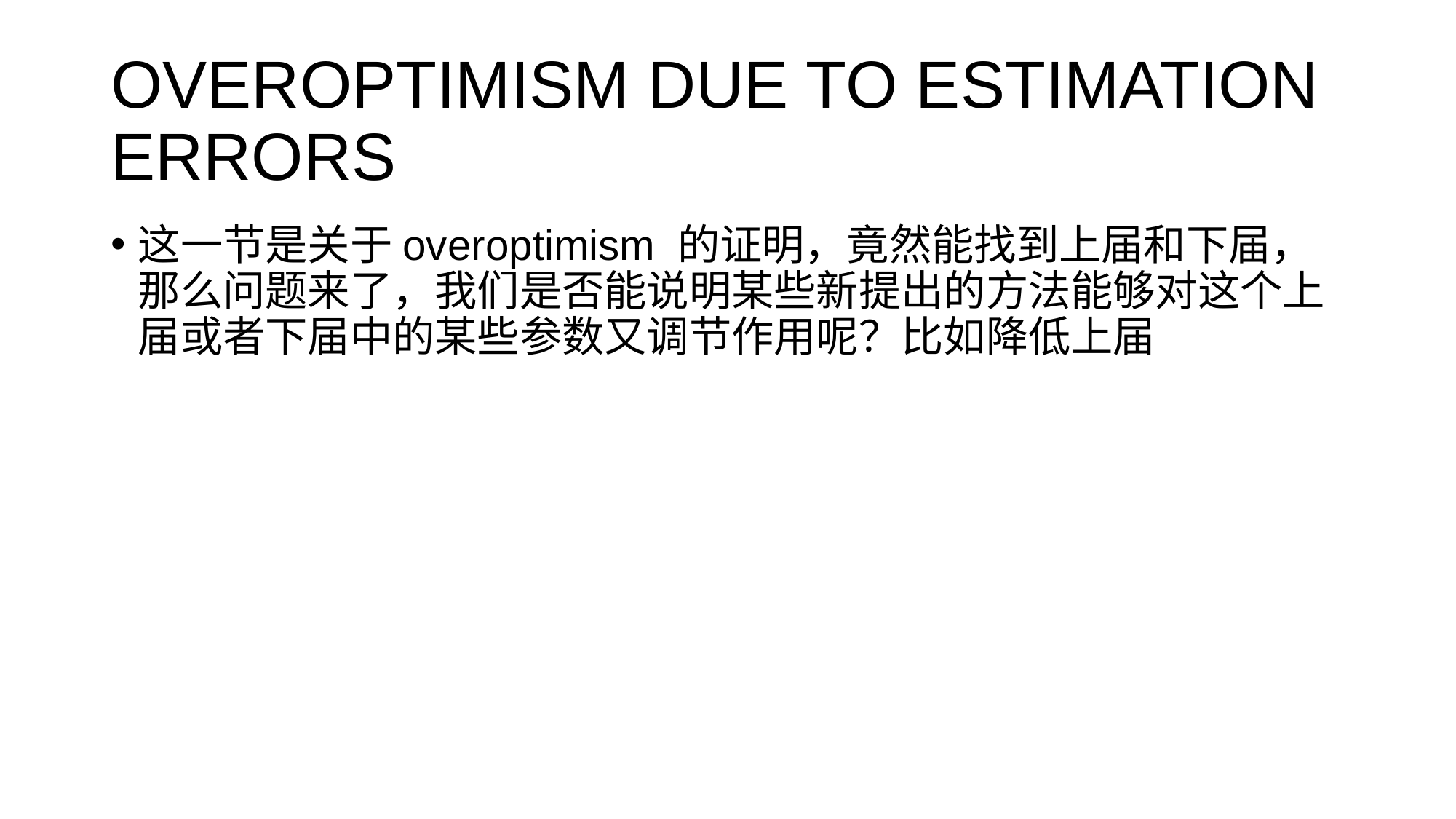

# OVEROPTIMISM DUE TO ESTIMATION ERRORS
这一节是关于overoptimism 的证明，竟然能找到上届和下届，那么问题来了，我们是否能说明某些新提出的方法能够对这个上届或者下届中的某些参数又调节作用呢？比如降低上届